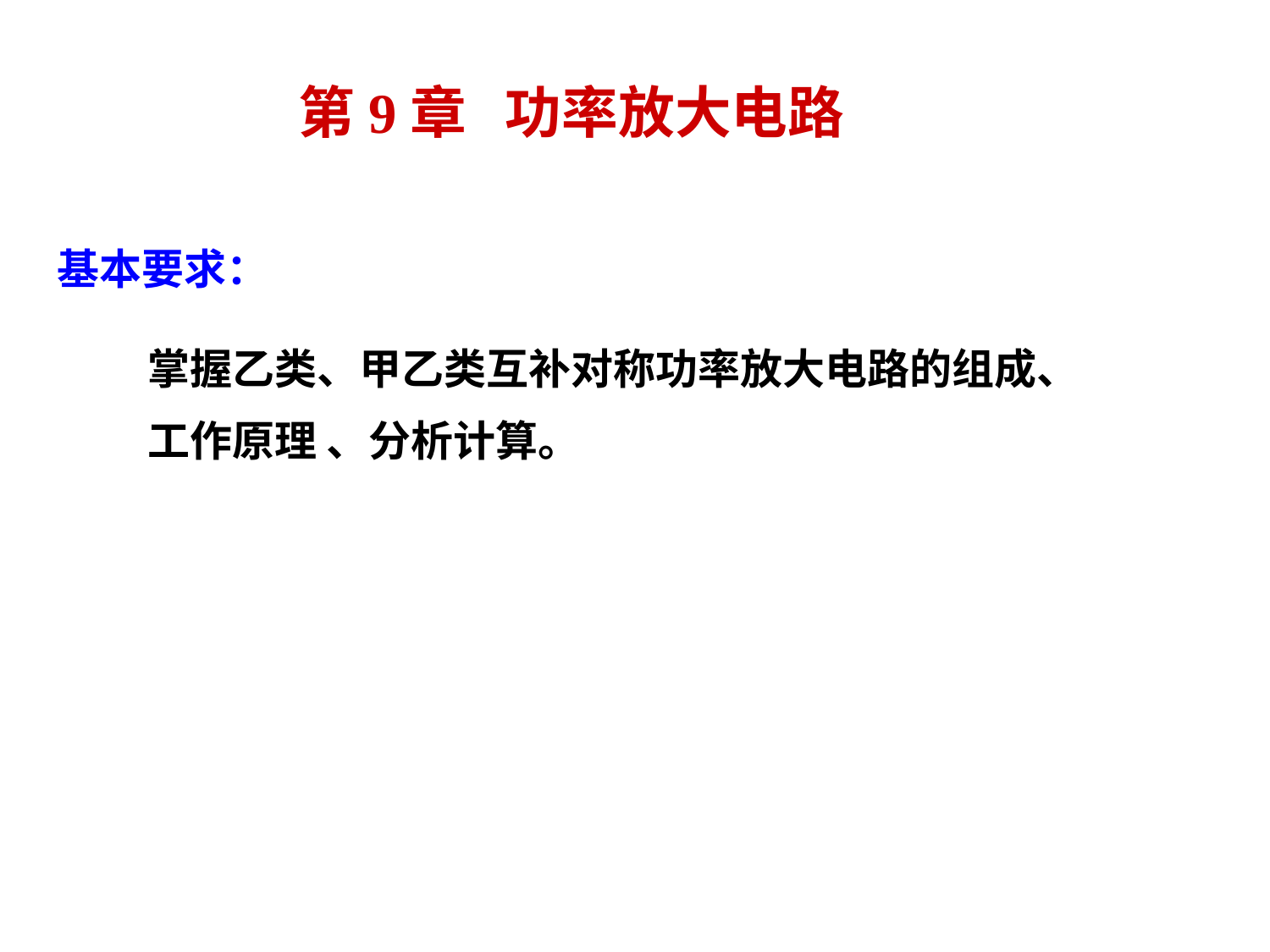

第9章   功率放大电路
基本要求：
掌握乙类、甲乙类互补对称功率放大电路的组成、
工作原理 、分析计算。